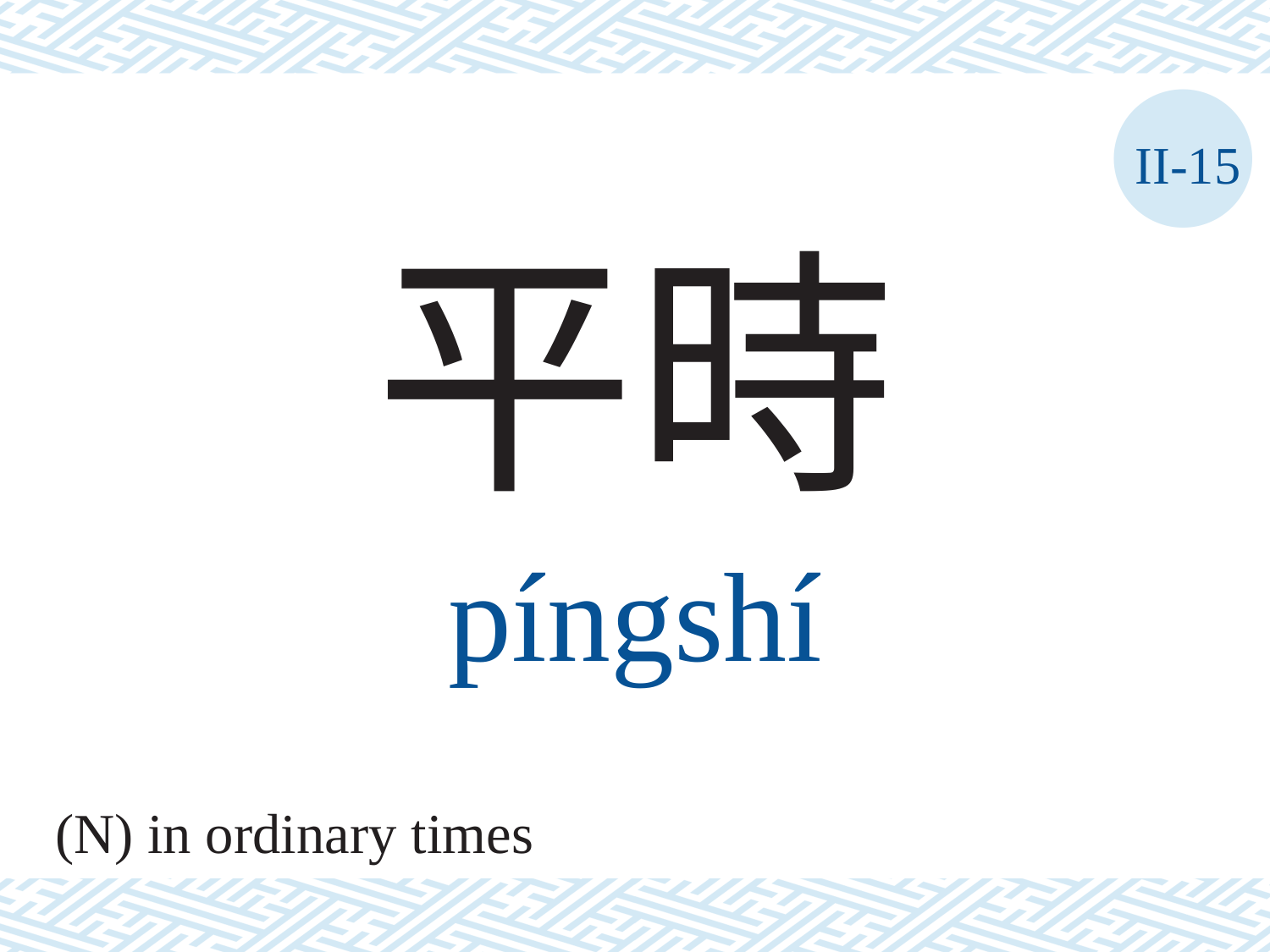

II-15
平時
píngshí
(N) in ordinary times